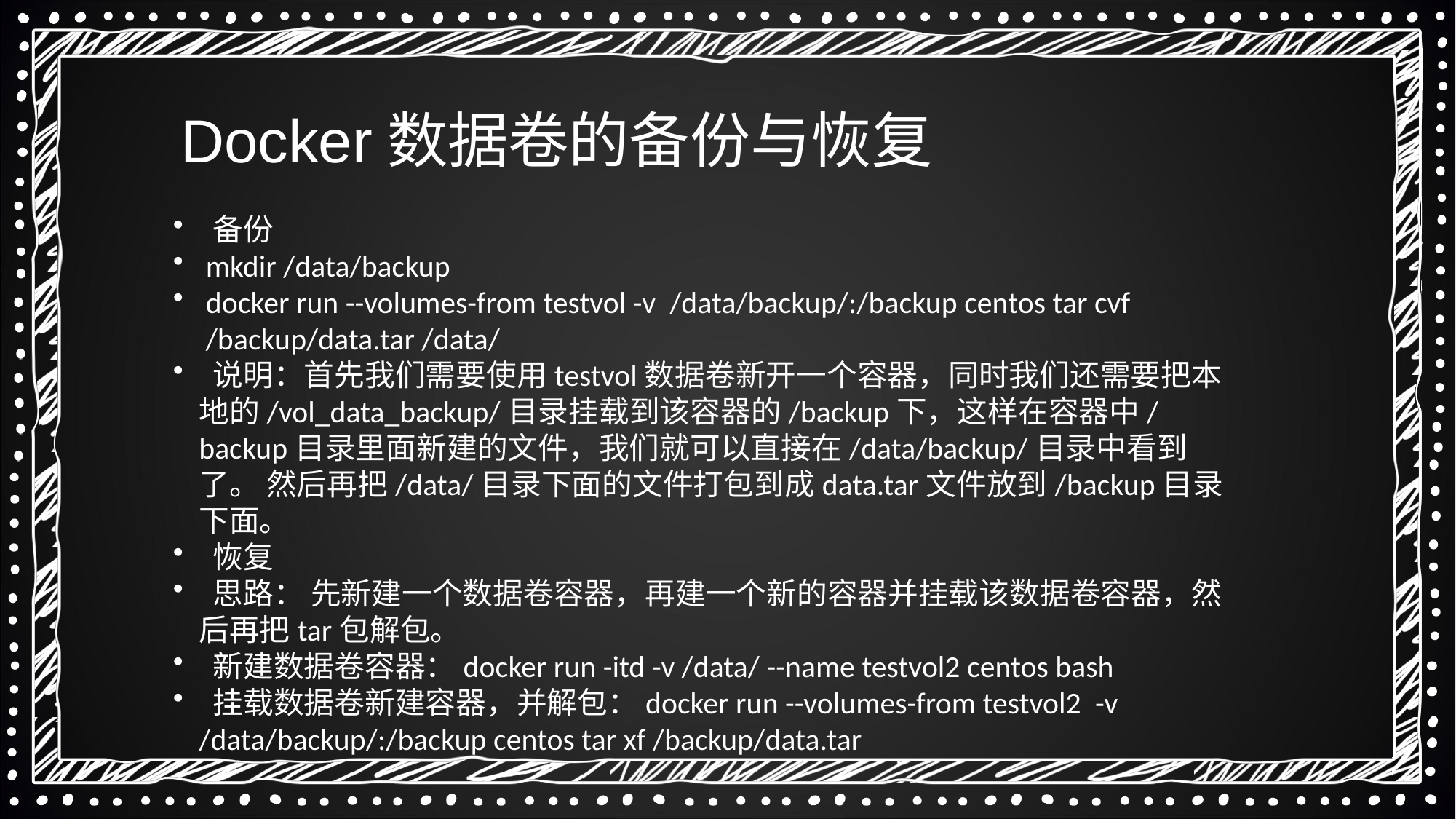

Docker数据卷的备份与恢复
 备份
 mkdir /data/backup
 docker run --volumes-from testvol -v  /data/backup/:/backup centos tar cvf  /backup/data.tar /data/
 说明：首先我们需要使用testvol数据卷新开一个容器，同时我们还需要把本地的/vol_data_backup/目录挂载到该容器的/backup下，这样在容器中/backup目录里面新建的文件，我们就可以直接在/data/backup/目录中看到了。 然后再把/data/目录下面的文件打包到成data.tar文件放到/backup目录下面。
 恢复
 思路： 先新建一个数据卷容器，再建一个新的容器并挂载该数据卷容器，然后再把tar包解包。
 新建数据卷容器：docker run -itd -v /data/ --name testvol2 centos bash
 挂载数据卷新建容器，并解包：docker run --volumes-from testvol2  -v /data/backup/:/backup centos tar xf /backup/data.tar